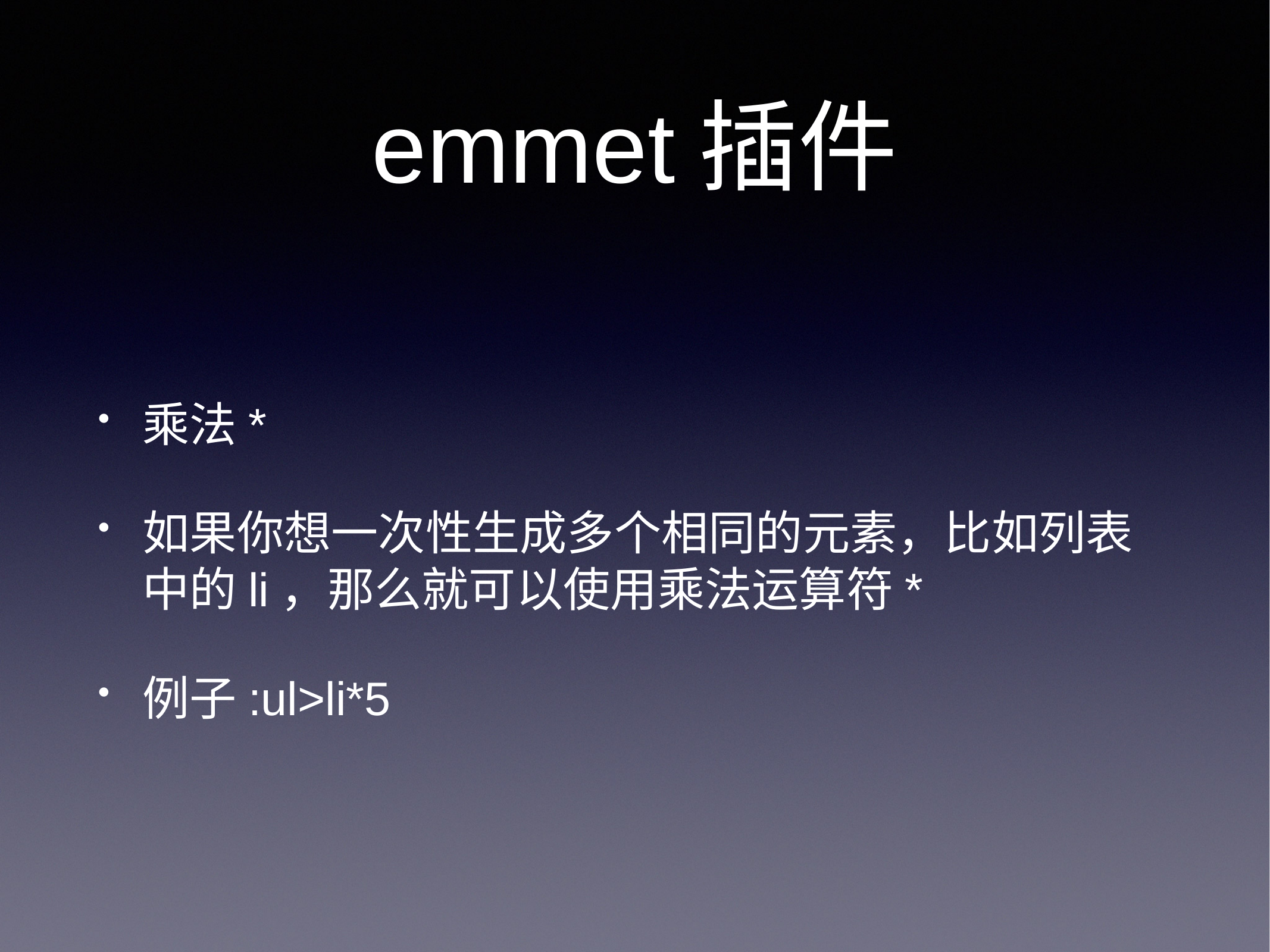

# emmet插件
乘法*
如果你想一次性生成多个相同的元素，比如列表中的li，那么就可以使用乘法运算符*
例子:ul>li*5